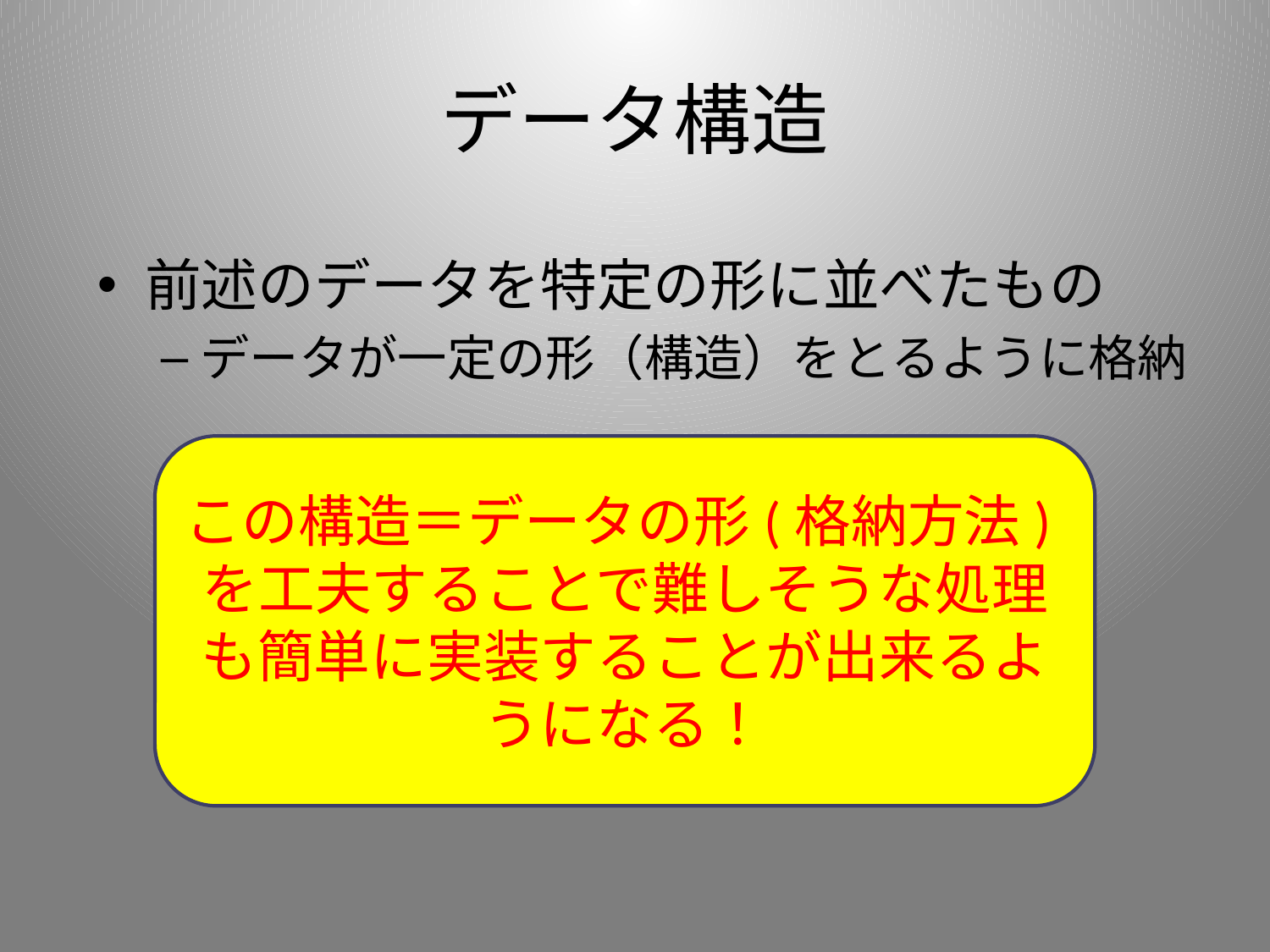

# データ構造
前述のデータを特定の形に並べたもの
データが一定の形（構造）をとるように格納

この構造＝データの形(格納方法)を工夫することで難しそうな処理も簡単に実装することが出来るようになる！